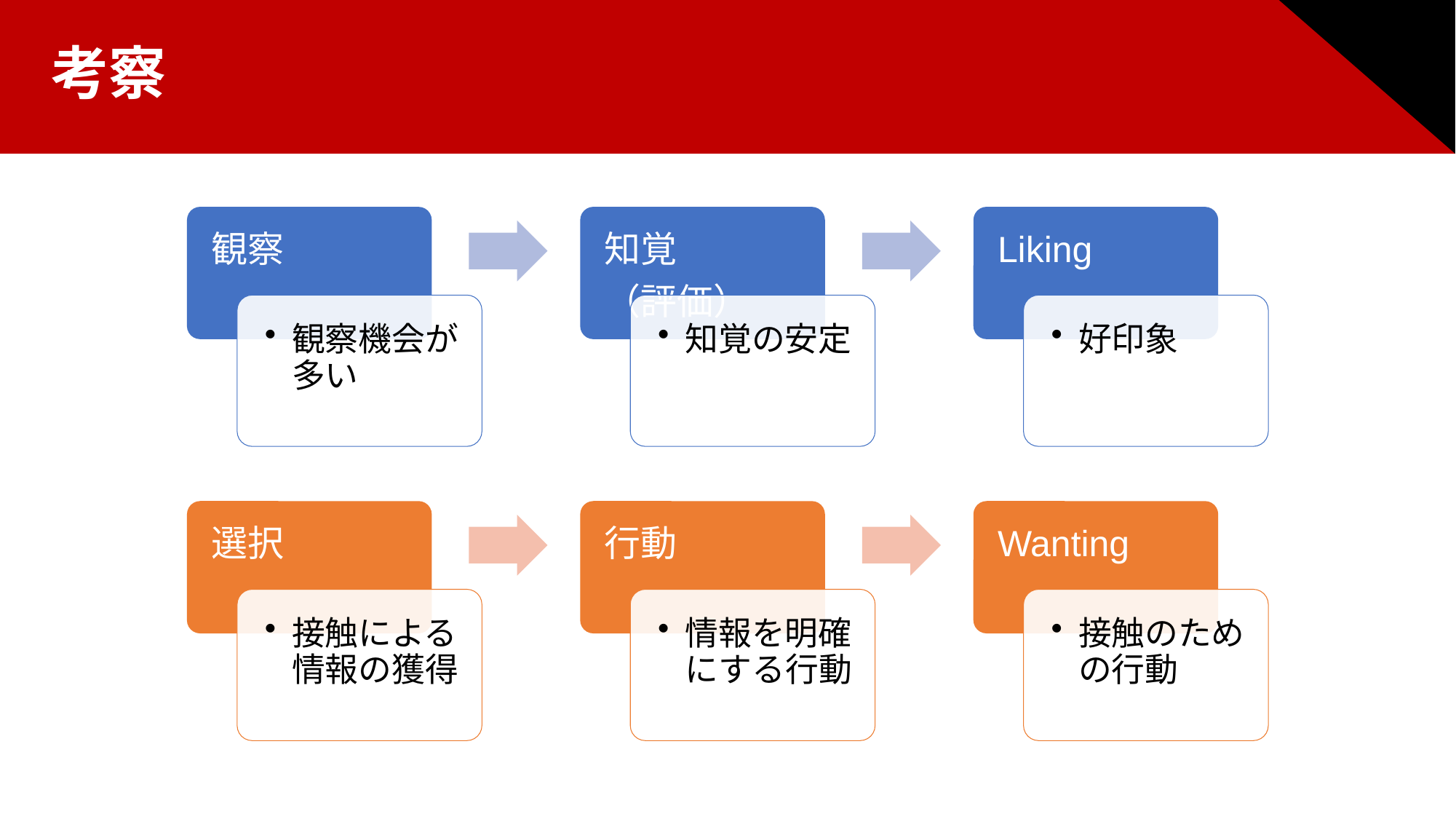

考察
観察
観察機会が多い

知覚
（評価）
知覚の安定

Liking
好印象
選択
接触による情報の獲得

行動
情報を明確にする行動

Wanting
接触のための行動